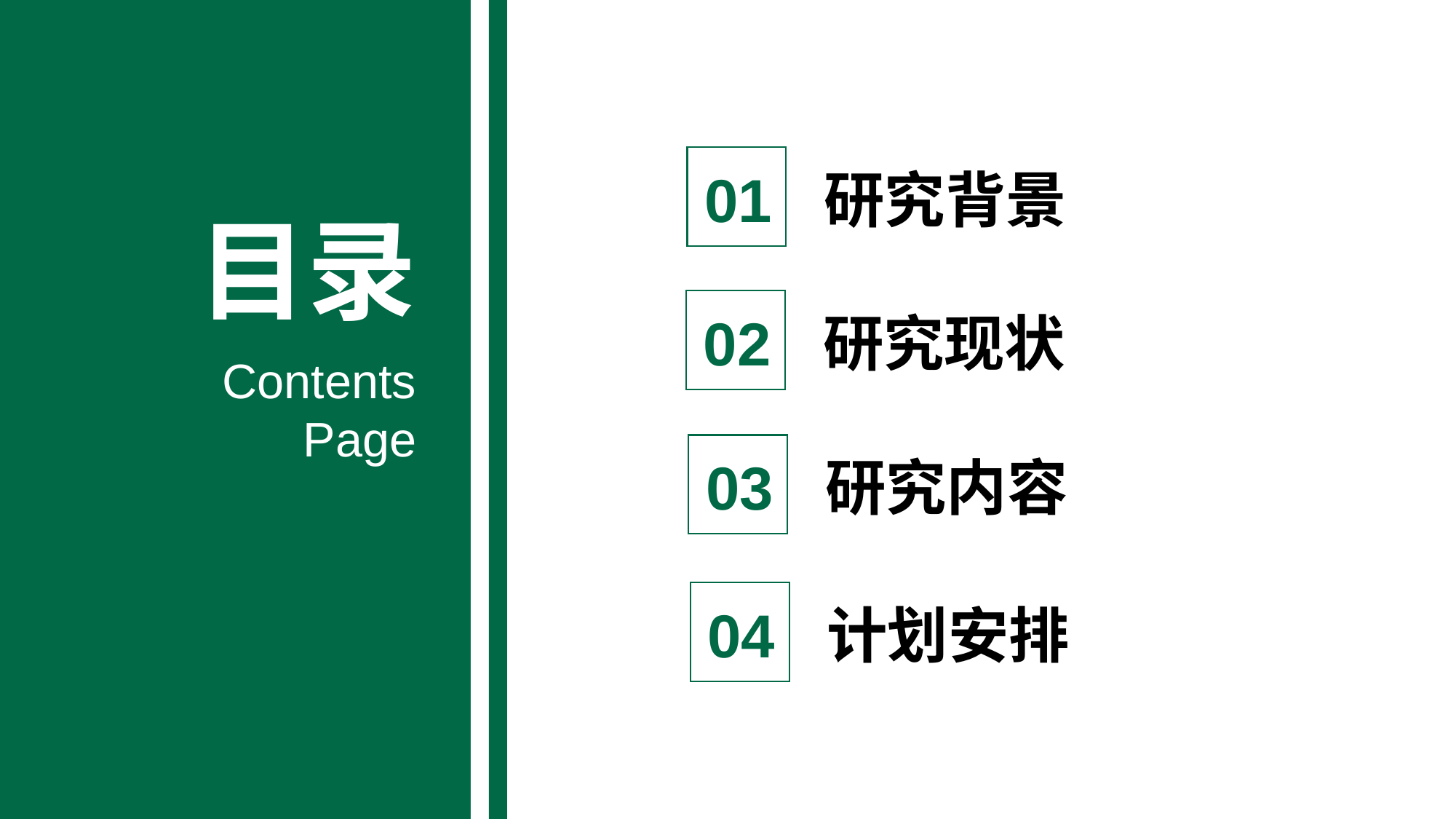

01
研究背景
目录
目录

02
研究现状
Contents Page
Contents Page

03
研究内容

04
计划安排